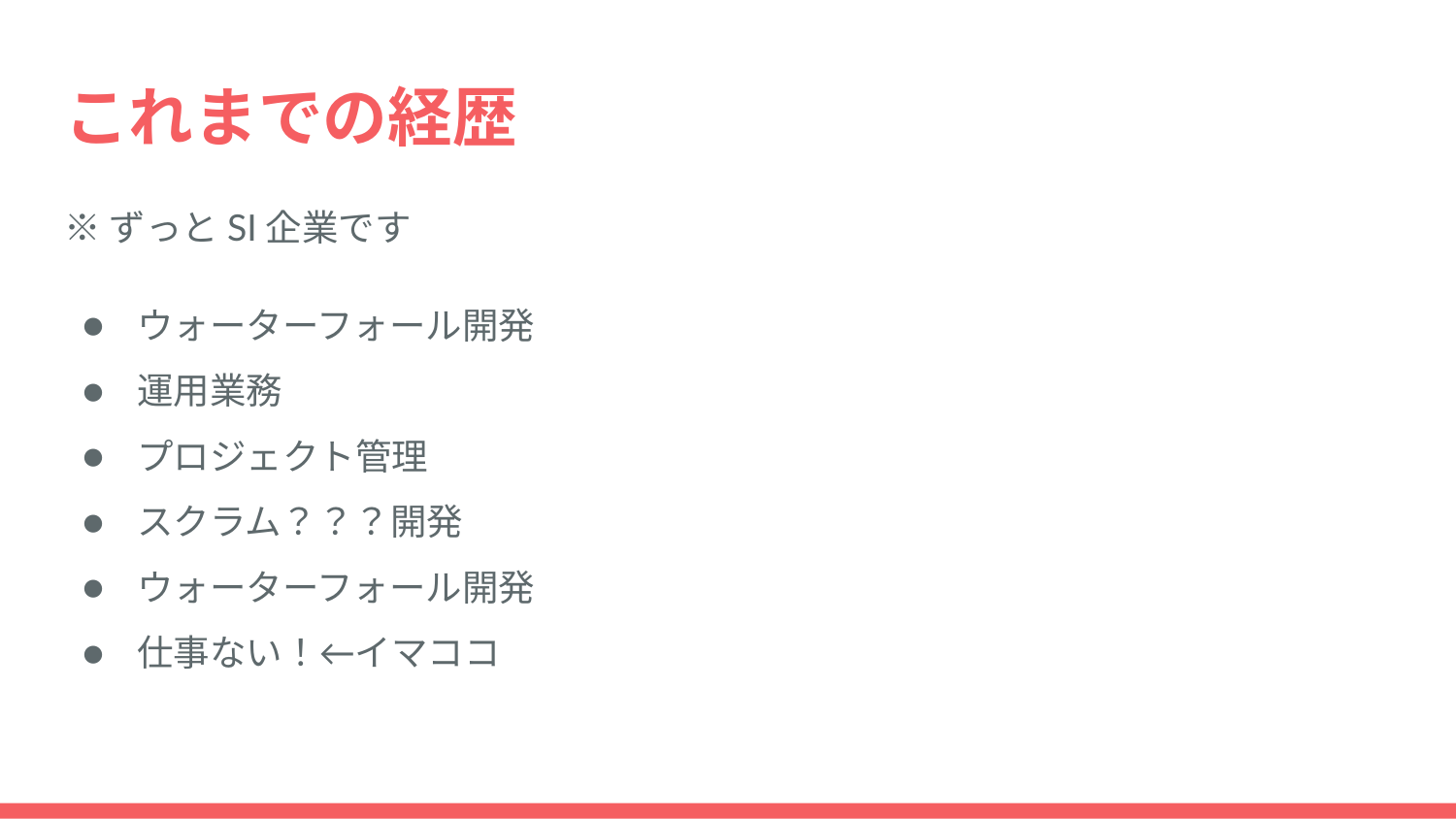

# これまでの経歴
※ずっとSI企業です
ウォーターフォール開発
運用業務
プロジェクト管理
スクラム？？？開発
ウォーターフォール開発
仕事ない！←イマココ